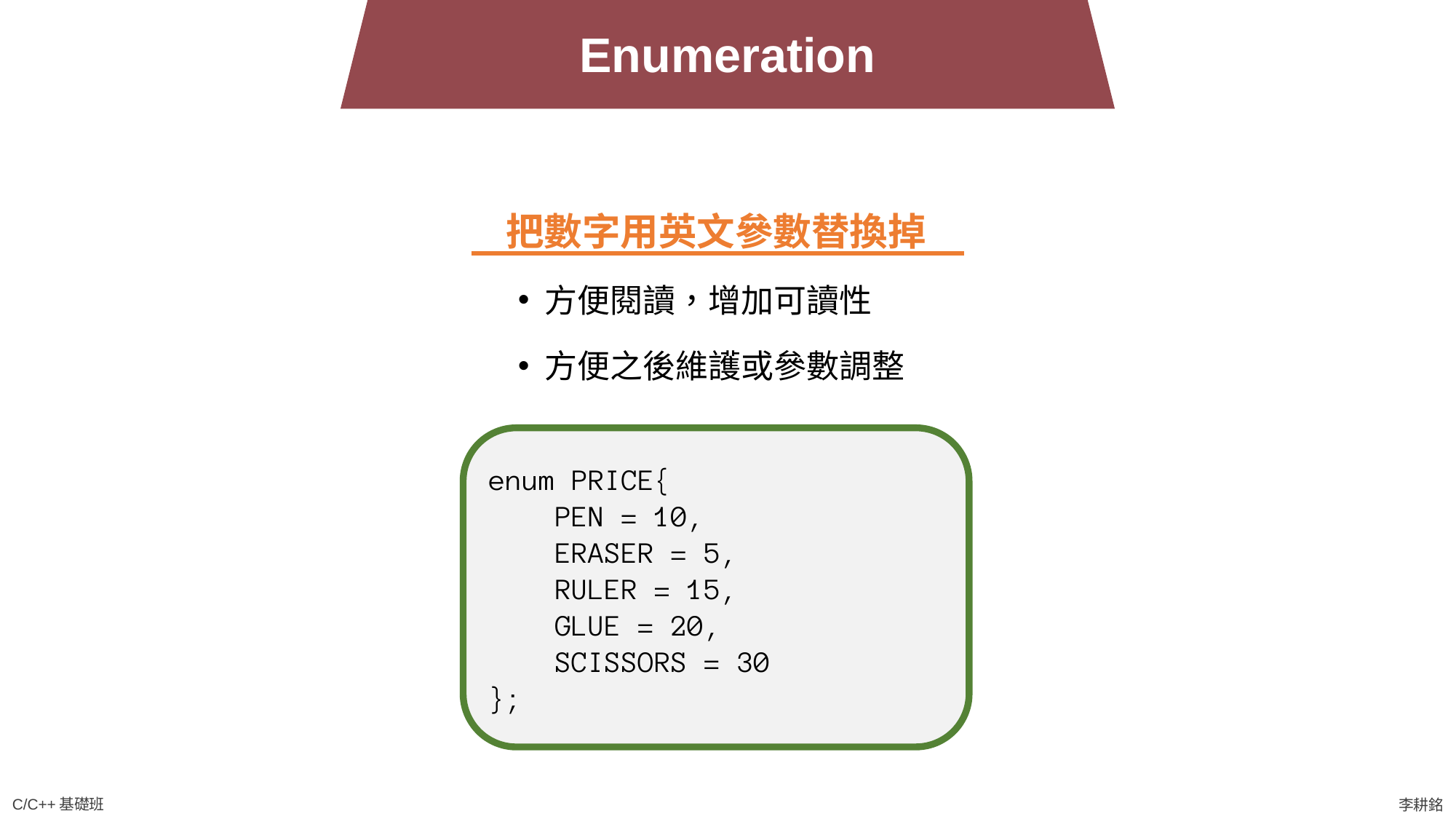

Enumeration
把數字用英文參數替換掉
方便閱讀，增加可讀性
方便之後維護或參數調整
enum PRICE{
    PEN = 10,
    ERASER = 5,
    RULER = 15,
    GLUE = 20,
    SCISSORS = 30
};
C/C++基礎班
李耕銘